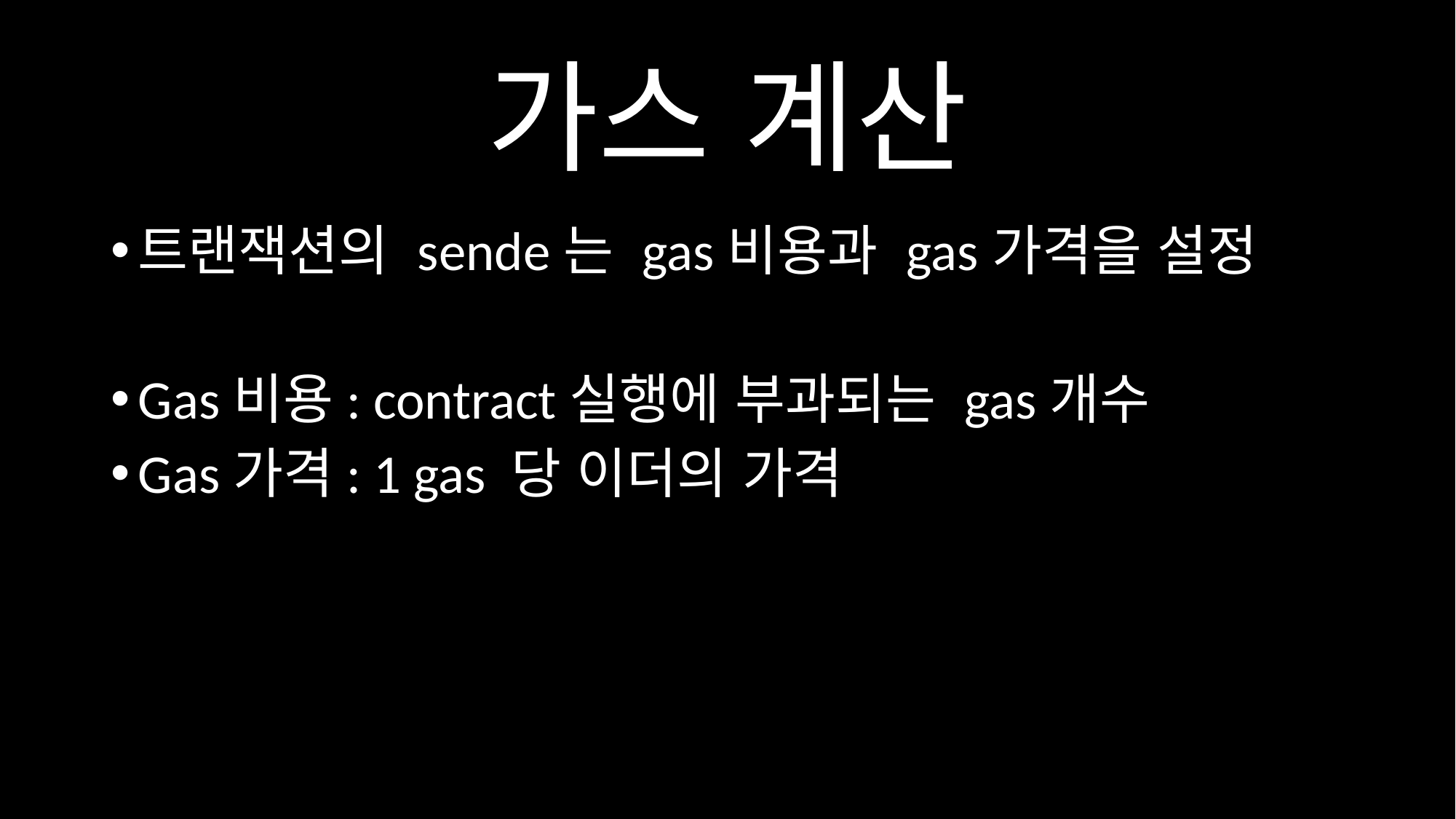

# 가스 계산
트랜잭션의 sende는 gas비용과 gas가격을 설정

Gas비용: contract실행에 부과되는 gas개수
Gas가격: 1 gas 당 이더의 가격